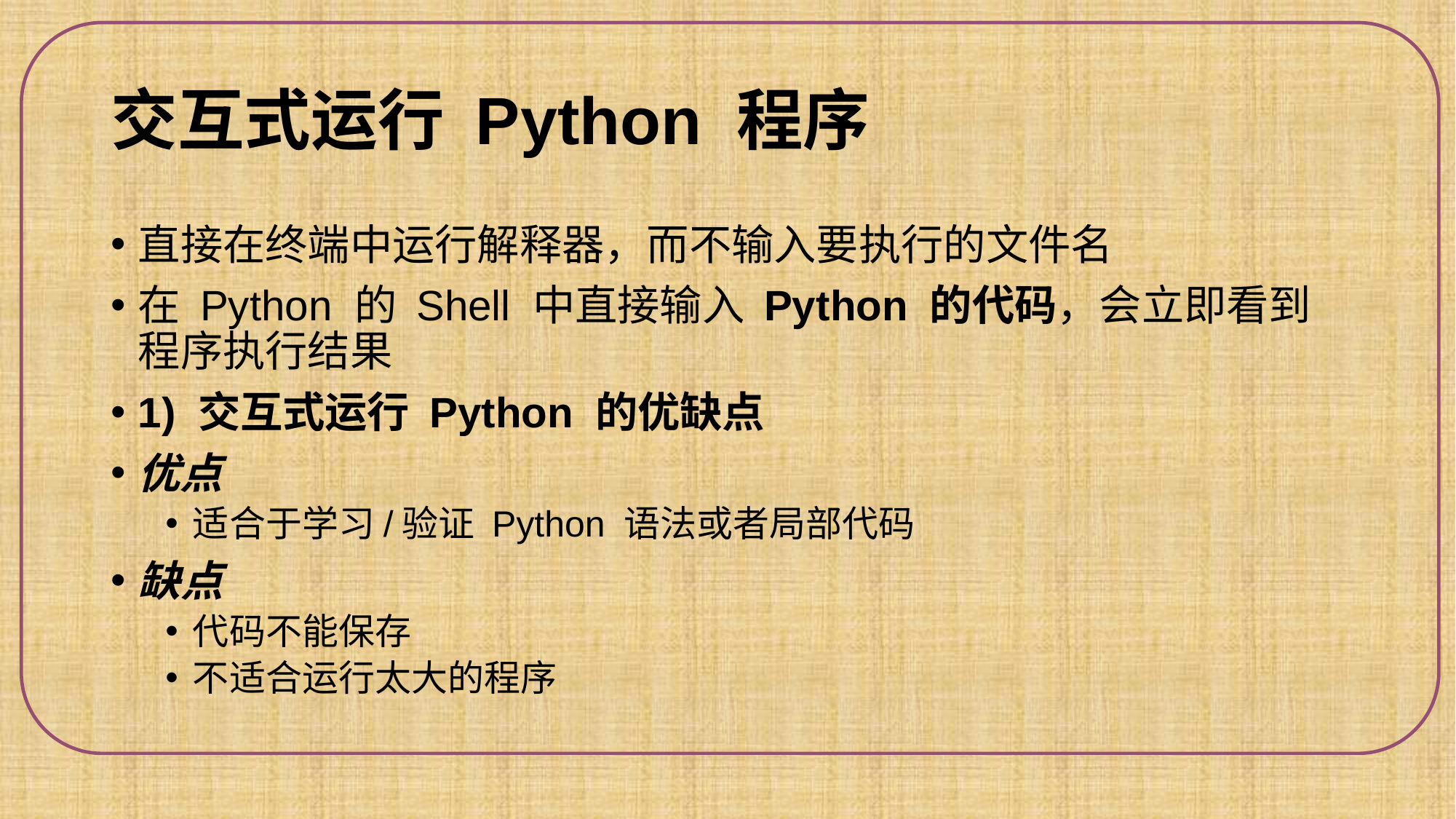

# 交互式运行 Python 程序
直接在终端中运行解释器，而不输入要执行的文件名
在 Python 的 Shell 中直接输入 Python 的代码，会立即看到程序执行结果
1) 交互式运行 Python 的优缺点
优点
适合于学习/验证 Python 语法或者局部代码
缺点
代码不能保存
不适合运行太大的程序